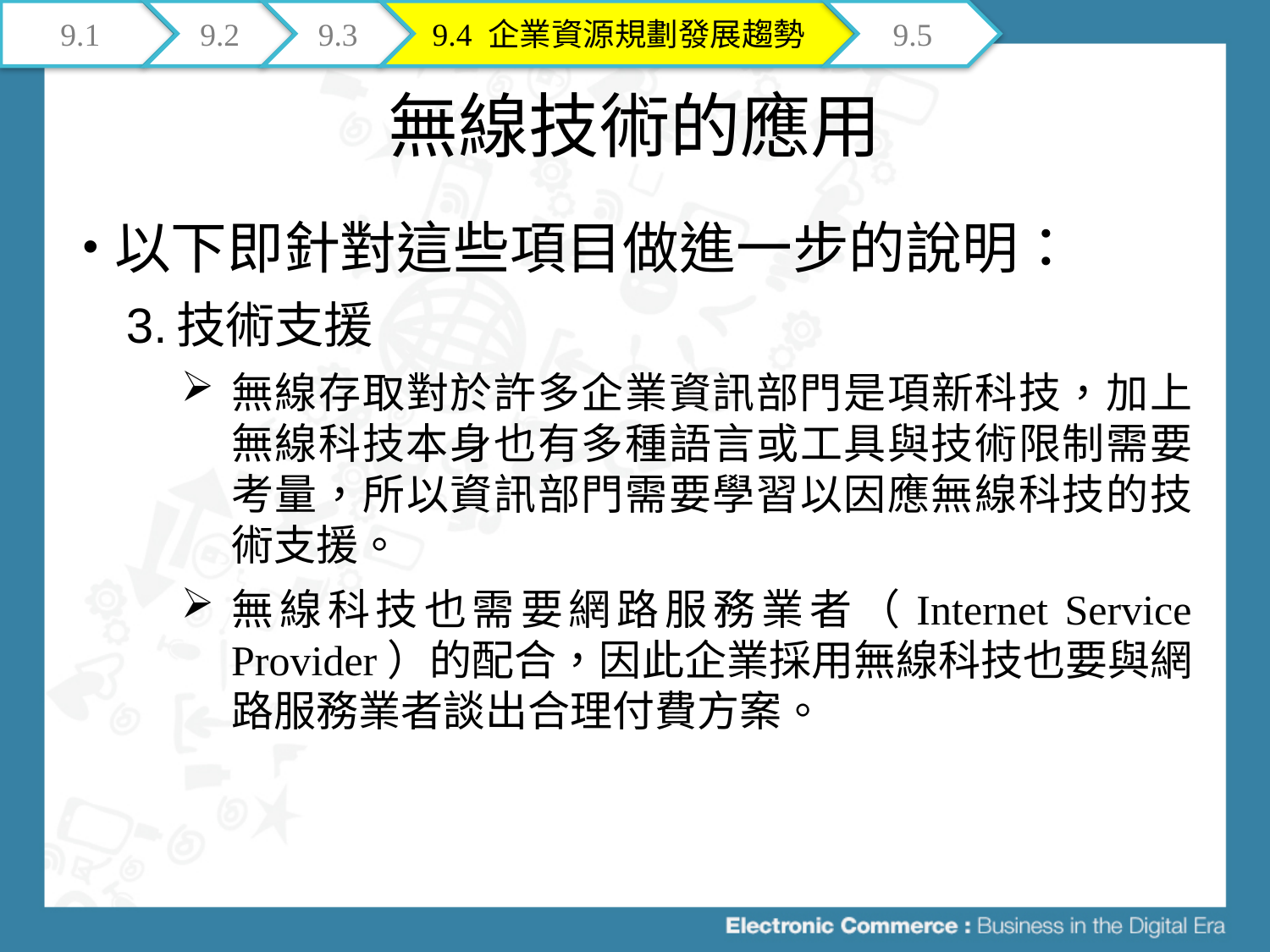

9.1
9.2
9.3
9.4 企業資源規劃發展趨勢
9.5
# 無線技術的應用
以下即針對這些項目做進一步的說明：
技術支援
無線存取對於許多企業資訊部門是項新科技，加上無線科技本身也有多種語言或工具與技術限制需要考量，所以資訊部門需要學習以因應無線科技的技術支援。
無線科技也需要網路服務業者（Internet Service Provider）的配合，因此企業採用無線科技也要與網路服務業者談出合理付費方案。